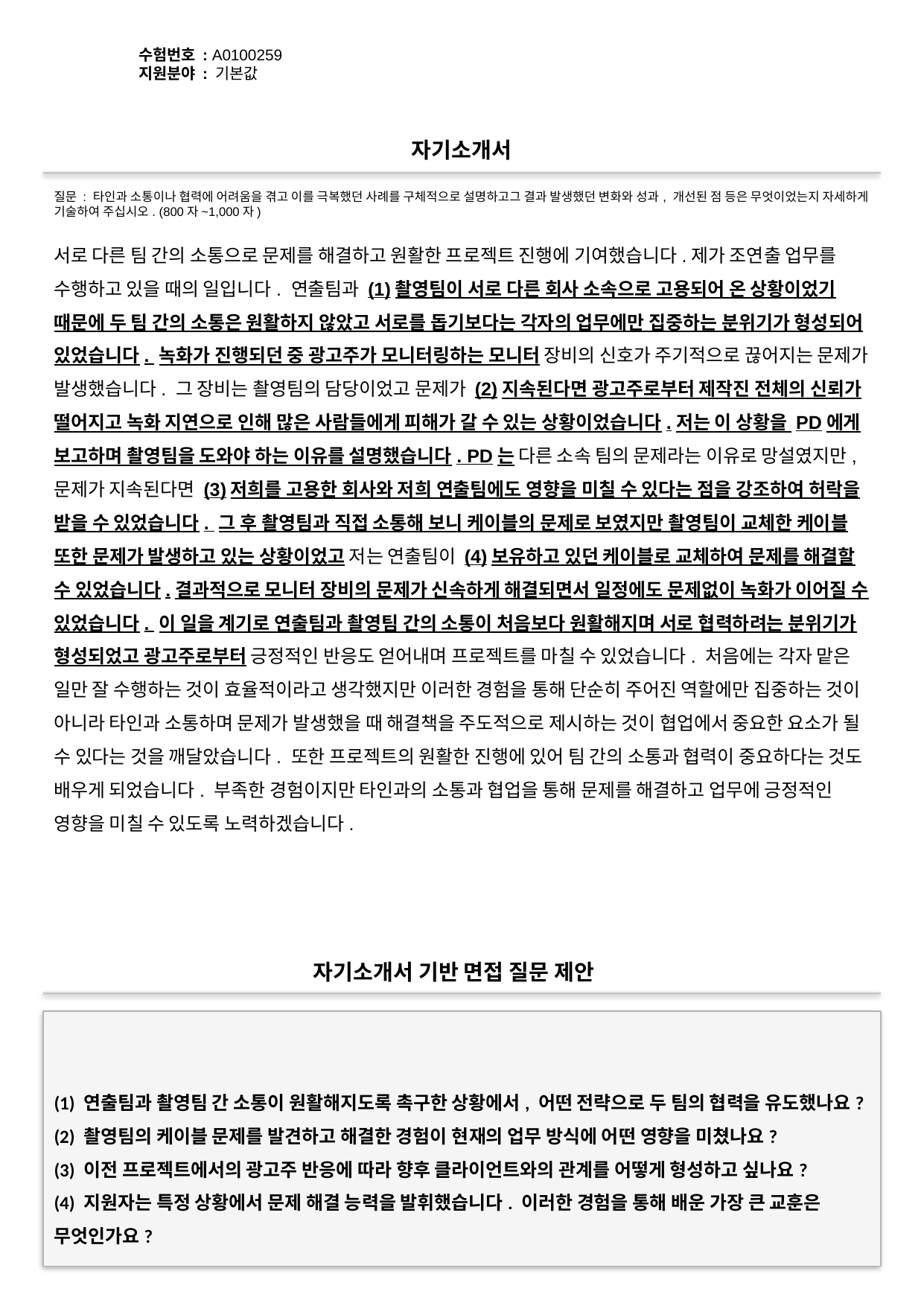

수험번호 : A0100259
지원분야 : 기본값
#

자기소개서

질문 : 타인과 소통이나 협력에 어려움을 겪고 이를 극복했던 사례를 구체적으로 설명하고그 결과 발생했던 변화와 성과, 개선된 점 등은 무엇이었는지 자세하게 기술하여 주십시오. (800자~1,000자)

서로 다른 팀 간의 소통으로 문제를 해결하고 원활한 프로젝트 진행에 기여했습니다.제가 조연출 업무를 수행하고 있을 때의 일입니다. 연출팀과 (1)촬영팀이 서로 다른 회사 소속으로 고용되어 온 상황이었기 때문에 두 팀 간의 소통은 원활하지 않았고 서로를 돕기보다는 각자의 업무에만 집중하는 분위기가 형성되어 있었습니다. 녹화가 진행되던 중 광고주가 모니터링하는 모니터 장비의 신호가 주기적으로 끊어지는 문제가 발생했습니다. 그 장비는 촬영팀의 담당이었고 문제가 (2)지속된다면 광고주로부터 제작진 전체의 신뢰가 떨어지고 녹화 지연으로 인해 많은 사람들에게 피해가 갈 수 있는 상황이었습니다.저는 이 상황을 PD에게 보고하며 촬영팀을 도와야 하는 이유를 설명했습니다. PD는 다른 소속 팀의 문제라는 이유로 망설였지만, 문제가 지속된다면 (3)저희를 고용한 회사와 저희 연출팀에도 영향을 미칠 수 있다는 점을 강조하여 허락을 받을 수 있었습니다. 그 후 촬영팀과 직접 소통해 보니 케이블의 문제로 보였지만 촬영팀이 교체한 케이블 또한 문제가 발생하고 있는 상황이었고 저는 연출팀이 (4)보유하고 있던 케이블로 교체하여 문제를 해결할 수 있었습니다.결과적으로 모니터 장비의 문제가 신속하게 해결되면서 일정에도 문제없이 녹화가 이어질 수 있었습니다. 이 일을 계기로 연출팀과 촬영팀 간의 소통이 처음보다 원활해지며 서로 협력하려는 분위기가 형성되었고 광고주로부터 긍정적인 반응도 얻어내며 프로젝트를 마칠 수 있었습니다. 처음에는 각자 맡은 일만 잘 수행하는 것이 효율적이라고 생각했지만 이러한 경험을 통해 단순히 주어진 역할에만 집중하는 것이 아니라 타인과 소통하며 문제가 발생했을 때 해결책을 주도적으로 제시하는 것이 협업에서 중요한 요소가 될 수 있다는 것을 깨달았습니다. 또한 프로젝트의 원활한 진행에 있어 팀 간의 소통과 협력이 중요하다는 것도 배우게 되었습니다. 부족한 경험이지만 타인과의 소통과 협업을 통해 문제를 해결하고 업무에 긍정적인 영향을 미칠 수 있도록 노력하겠습니다.

자기소개서 기반 면접 질문 제안

(1) 연출팀과 촬영팀 간 소통이 원활해지도록 촉구한 상황에서, 어떤 전략으로 두 팀의 협력을 유도했나요?
(2) 촬영팀의 케이블 문제를 발견하고 해결한 경험이 현재의 업무 방식에 어떤 영향을 미쳤나요?
(3) 이전 프로젝트에서의 광고주 반응에 따라 향후 클라이언트와의 관계를 어떻게 형성하고 싶나요?
(4) 지원자는 특정 상황에서 문제 해결 능력을 발휘했습니다. 이러한 경험을 통해 배운 가장 큰 교훈은 무엇인가요?